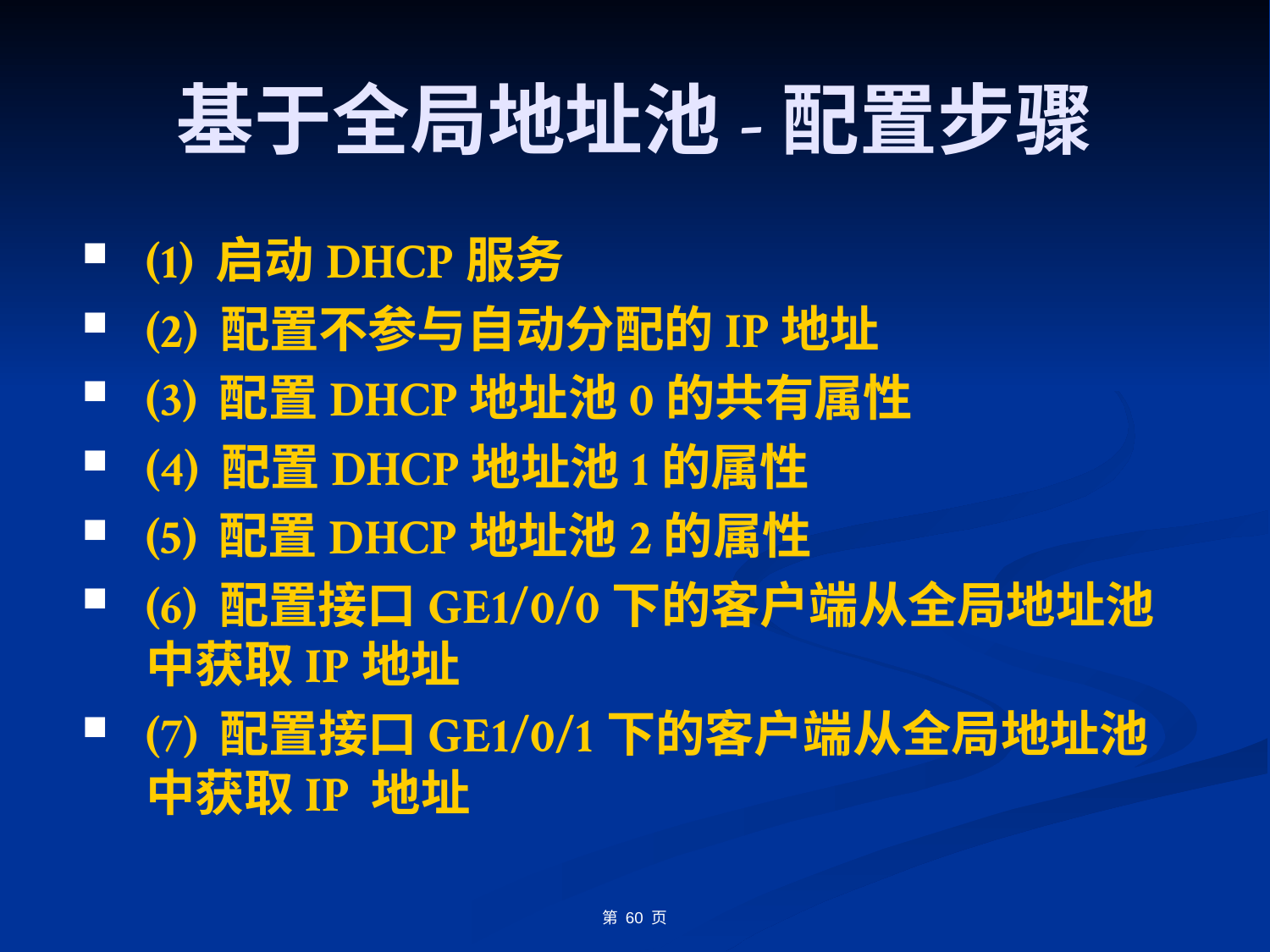

# 基于全局地址池-配置步骤
(1) 启动DHCP服务
(2) 配置不参与自动分配的IP地址
(3) 配置DHCP地址池0的共有属性
(4) 配置DHCP地址池1的属性
(5) 配置DHCP地址池2的属性
(6) 配置接口GE1/0/0下的客户端从全局地址池中获取IP地址
(7) 配置接口GE1/0/1下的客户端从全局地址池中获取IP 地址
第 60 页